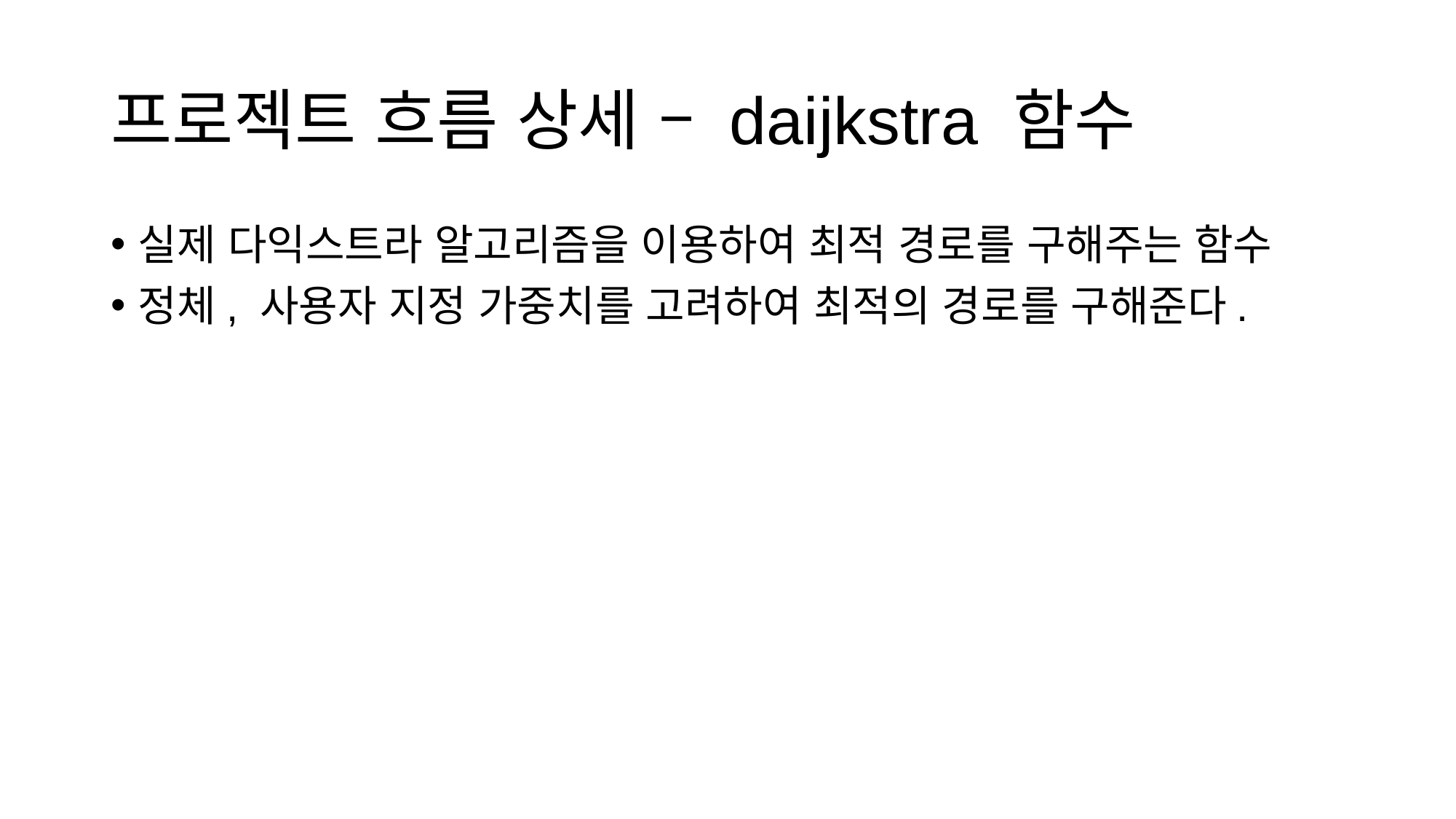

# 프로젝트 흐름 상세 – daijkstra 함수
실제 다익스트라 알고리즘을 이용하여 최적 경로를 구해주는 함수
정체, 사용자 지정 가중치를 고려하여 최적의 경로를 구해준다.